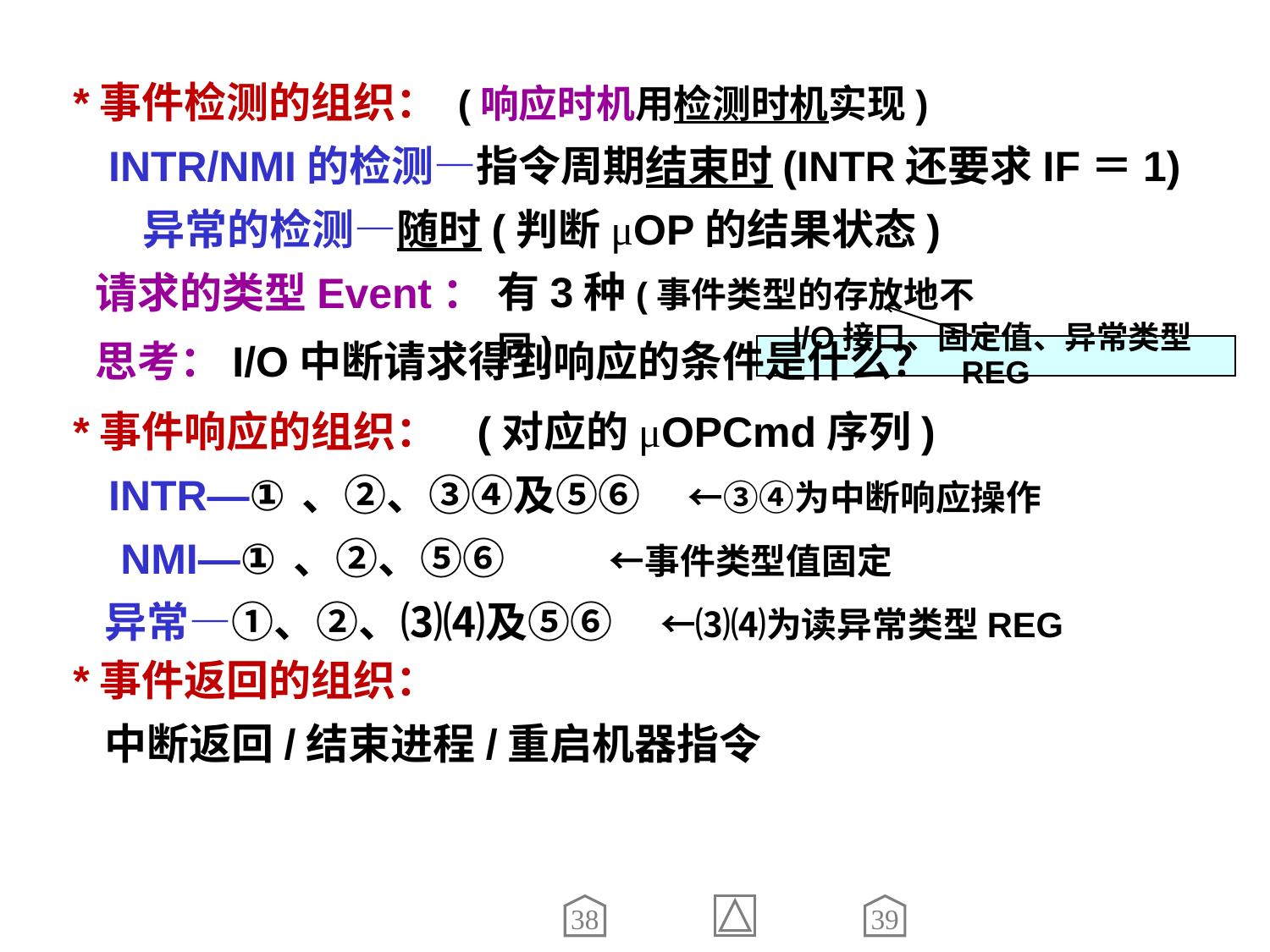

*事件检测的组织： (响应时机用检测时机实现)
      INTR/NMI的检测—指令周期结束时(INTR还要求IF＝1)
          异常的检测—随时(判断μOP的结果状态)
     请求的类型Event：
有3种(事件类型的存放地不同)
I/O接口、固定值、异常类型REG
     思考：I/O中断请求得到响应的条件是什么？
   *事件响应的组织：   (对应的μOPCmd序列)
      INTR—①、②、③④及⑤⑥     ←③④为中断响应操作
       NMI—①、②、⑤⑥           ←事件类型值固定
      异常—①、②、⑶⑷及⑤⑥     ←⑶⑷为读异常类型REG
   *事件返回的组织：
      中断返回/结束进程/重启机器指令

38
39
48